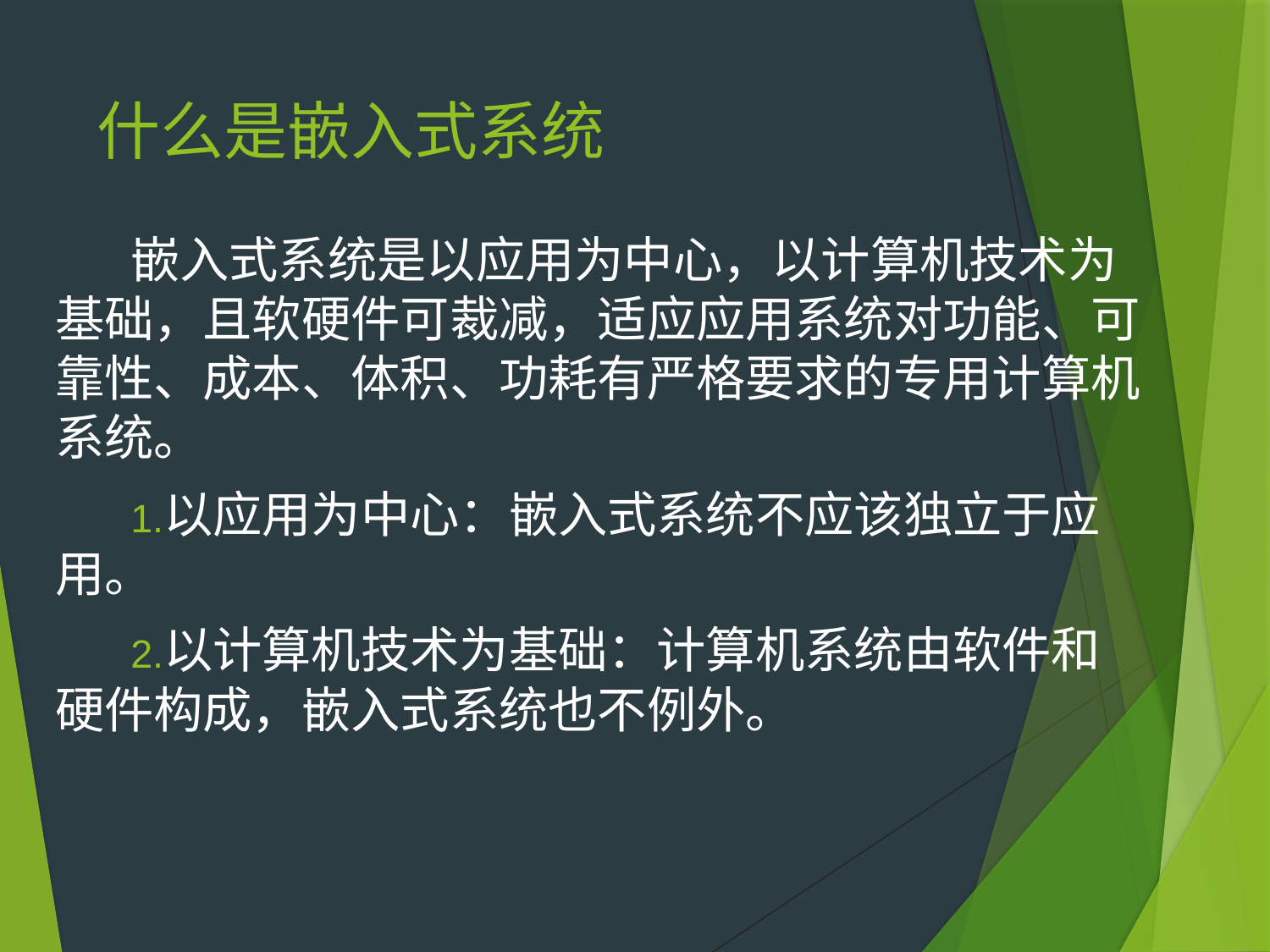

# 什么是嵌入式系统
嵌入式系统是以应用为中心，以计算机技术为基础，且软硬件可裁减，适应应用系统对功能、可靠性、成本、体积、功耗有严格要求的专用计算机系统。
以应用为中心：嵌入式系统不应该独立于应用。
以计算机技术为基础：计算机系统由软件和硬件构成，嵌入式系统也不例外。